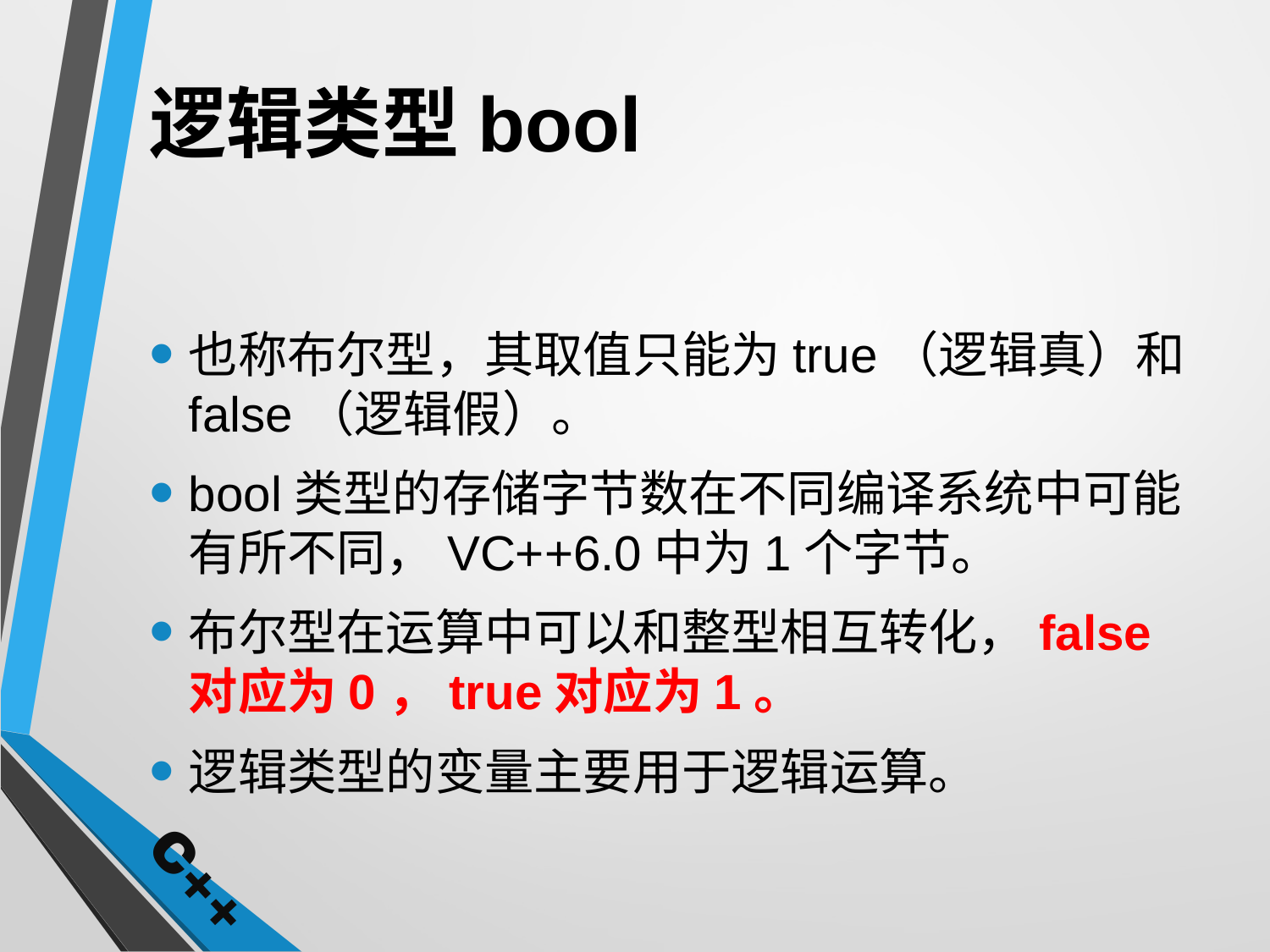

# 逻辑类型bool
也称布尔型，其取值只能为true（逻辑真）和false（逻辑假）。
bool类型的存储字节数在不同编译系统中可能有所不同，VC++6.0中为1个字节。
布尔型在运算中可以和整型相互转化，false对应为0，true对应为1。
逻辑类型的变量主要用于逻辑运算。